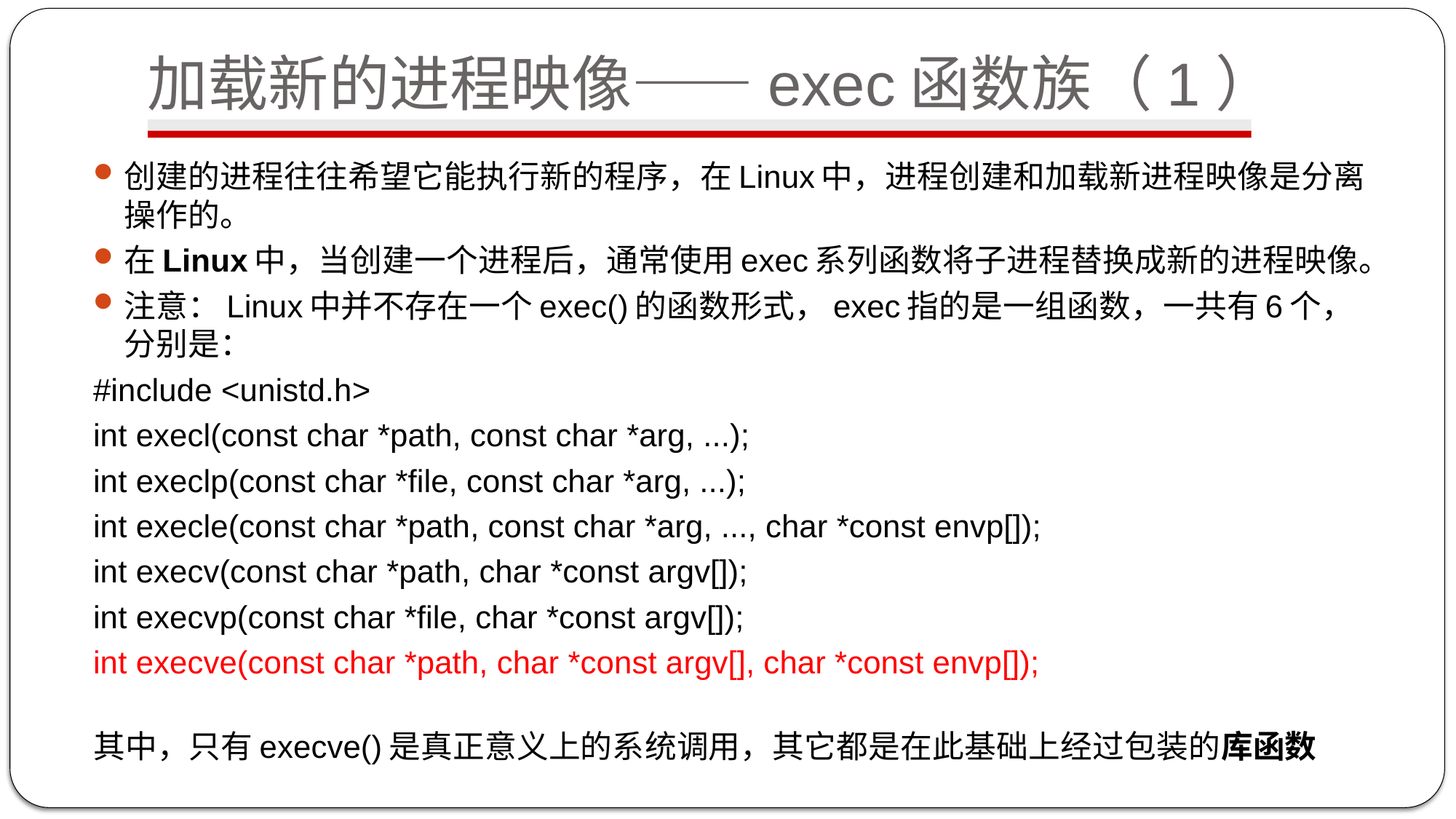

# 加载新的进程映像——exec函数族（1）
创建的进程往往希望它能执行新的程序，在Linux中，进程创建和加载新进程映像是分离操作的。
在Linux中，当创建一个进程后，通常使用exec系列函数将子进程替换成新的进程映像。
注意：Linux中并不存在一个exec()的函数形式，exec指的是一组函数，一共有6个，分别是：
#include <unistd.h>
int execl(const char *path, const char *arg, ...);
int execlp(const char *file, const char *arg, ...);
int execle(const char *path, const char *arg, ..., char *const envp[]);
int execv(const char *path, char *const argv[]);
int execvp(const char *file, char *const argv[]);
int execve(const char *path, char *const argv[], char *const envp[]);

其中，只有execve()是真正意义上的系统调用，其它都是在此基础上经过包装的库函数